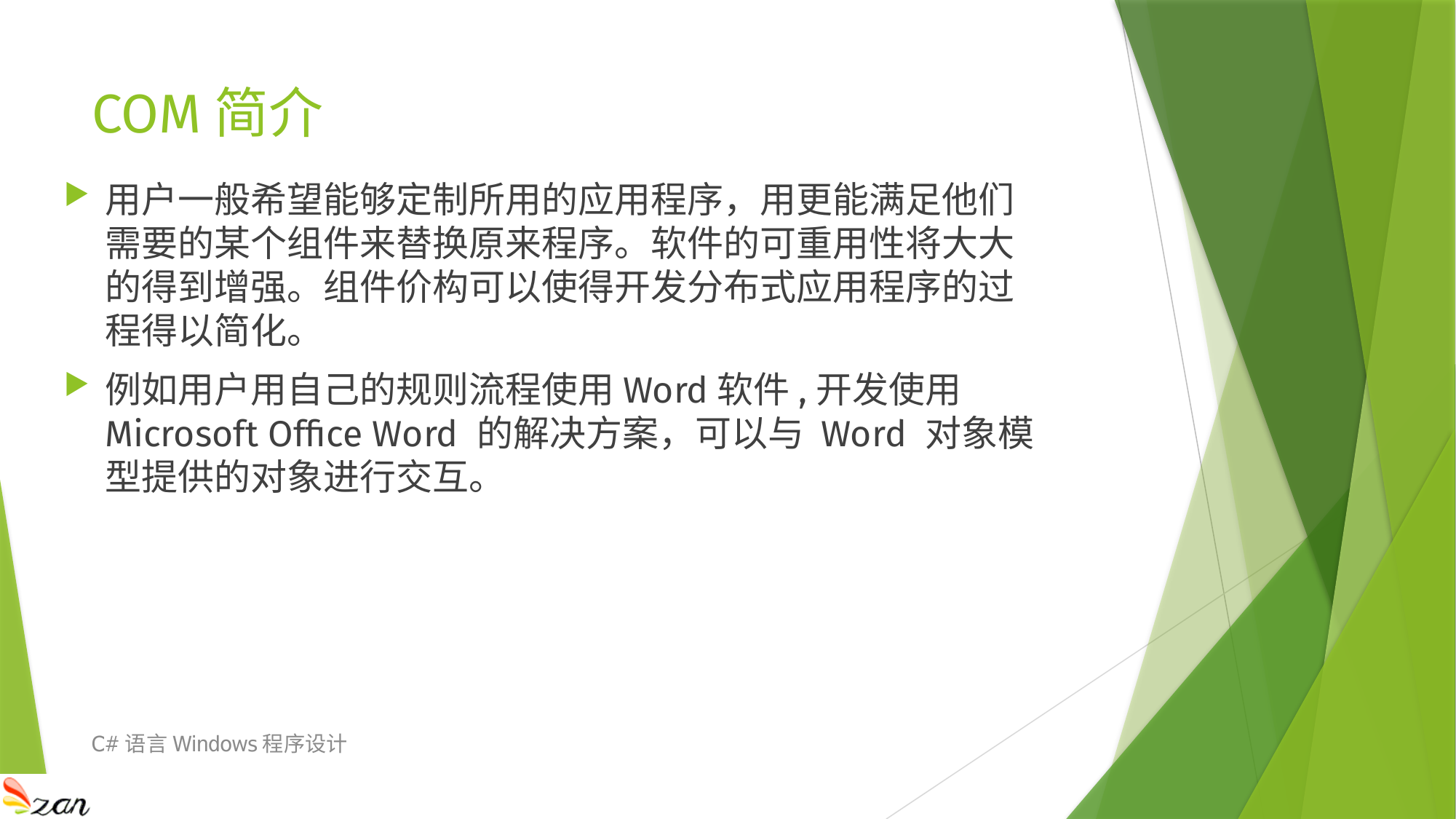

# COM简介
用户一般希望能够定制所用的应用程序，用更能满足他们需要的某个组件来替换原来程序。软件的可重用性将大大的得到增强。组件价构可以使得开发分布式应用程序的过程得以简化。
例如用户用自己的规则流程使用Word软件,开发使用 Microsoft Office Word 的解决方案，可以与 Word 对象模型提供的对象进行交互。
C#语言Windows程序设计